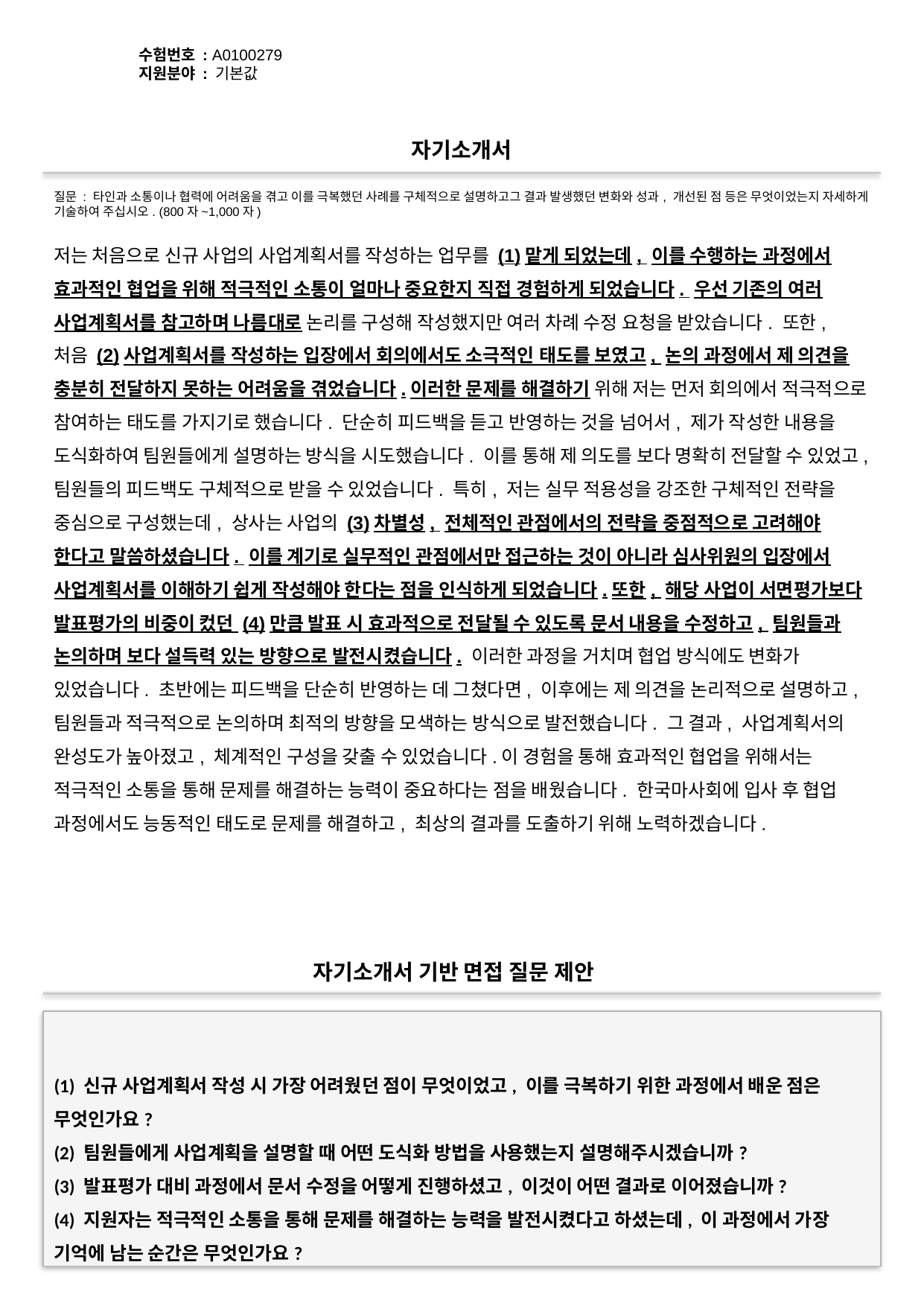

수험번호 : A0100279
지원분야 : 기본값
#

자기소개서

질문 : 타인과 소통이나 협력에 어려움을 겪고 이를 극복했던 사례를 구체적으로 설명하고그 결과 발생했던 변화와 성과, 개선된 점 등은 무엇이었는지 자세하게 기술하여 주십시오. (800자~1,000자)

저는 처음으로 신규 사업의 사업계획서를 작성하는 업무를 (1)맡게 되었는데, 이를 수행하는 과정에서 효과적인 협업을 위해 적극적인 소통이 얼마나 중요한지 직접 경험하게 되었습니다. 우선 기존의 여러 사업계획서를 참고하며 나름대로 논리를 구성해 작성했지만 여러 차례 수정 요청을 받았습니다. 또한, 처음 (2)사업계획서를 작성하는 입장에서 회의에서도 소극적인 태도를 보였고, 논의 과정에서 제 의견을 충분히 전달하지 못하는 어려움을 겪었습니다.이러한 문제를 해결하기 위해 저는 먼저 회의에서 적극적으로 참여하는 태도를 가지기로 했습니다. 단순히 피드백을 듣고 반영하는 것을 넘어서, 제가 작성한 내용을 도식화하여 팀원들에게 설명하는 방식을 시도했습니다. 이를 통해 제 의도를 보다 명확히 전달할 수 있었고, 팀원들의 피드백도 구체적으로 받을 수 있었습니다. 특히, 저는 실무 적용성을 강조한 구체적인 전략을 중심으로 구성했는데, 상사는 사업의 (3)차별성, 전체적인 관점에서의 전략을 중점적으로 고려해야 한다고 말씀하셨습니다. 이를 계기로 실무적인 관점에서만 접근하는 것이 아니라 심사위원의 입장에서 사업계획서를 이해하기 쉽게 작성해야 한다는 점을 인식하게 되었습니다.또한, 해당 사업이 서면평가보다 발표평가의 비중이 컸던 (4)만큼 발표 시 효과적으로 전달될 수 있도록 문서 내용을 수정하고, 팀원들과 논의하며 보다 설득력 있는 방향으로 발전시켰습니다. 이러한 과정을 거치며 협업 방식에도 변화가 있었습니다. 초반에는 피드백을 단순히 반영하는 데 그쳤다면, 이후에는 제 의견을 논리적으로 설명하고, 팀원들과 적극적으로 논의하며 최적의 방향을 모색하는 방식으로 발전했습니다. 그 결과, 사업계획서의 완성도가 높아졌고, 체계적인 구성을 갖출 수 있었습니다.이 경험을 통해 효과적인 협업을 위해서는 적극적인 소통을 통해 문제를 해결하는 능력이 중요하다는 점을 배웠습니다. 한국마사회에 입사 후 협업 과정에서도 능동적인 태도로 문제를 해결하고, 최상의 결과를 도출하기 위해 노력하겠습니다.

자기소개서 기반 면접 질문 제안

(1) 신규 사업계획서 작성 시 가장 어려웠던 점이 무엇이었고, 이를 극복하기 위한 과정에서 배운 점은 무엇인가요?
(2) 팀원들에게 사업계획을 설명할 때 어떤 도식화 방법을 사용했는지 설명해주시겠습니까?
(3) 발표평가 대비 과정에서 문서 수정을 어떻게 진행하셨고, 이것이 어떤 결과로 이어졌습니까?
(4) 지원자는 적극적인 소통을 통해 문제를 해결하는 능력을 발전시켰다고 하셨는데, 이 과정에서 가장 기억에 남는 순간은 무엇인가요?